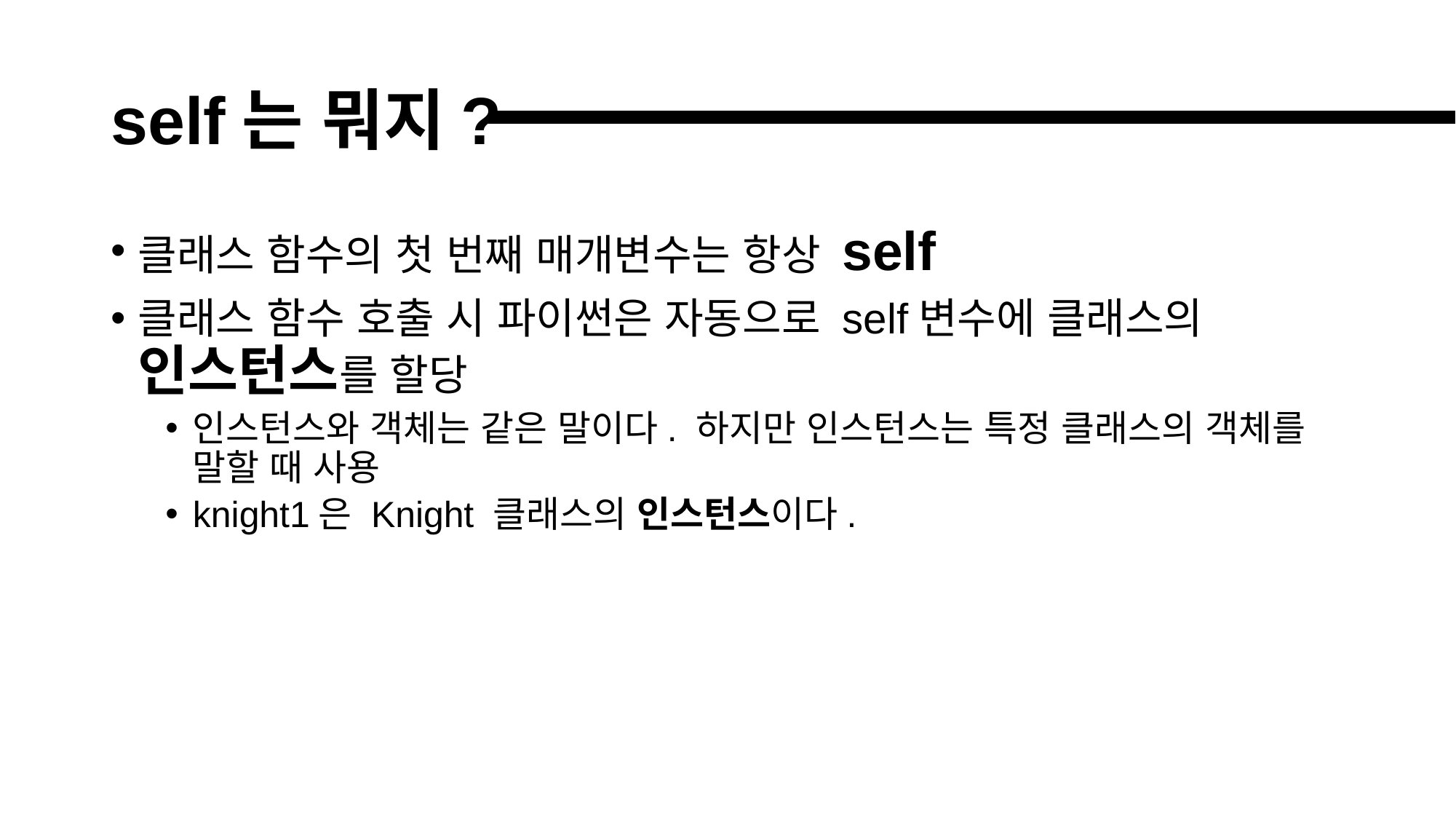

# self는 뭐지?

클래스 함수의 첫 번째 매개변수는 항상 self
클래스 함수 호출 시 파이썬은 자동으로 self변수에 클래스의
인스턴스를 할당
인스턴스와 객체는 같은 말이다. 하지만 인스턴스는 특정 클래스의 객체를 말할 때 사용
knight1은 Knight 클래스의 인스턴스이다.